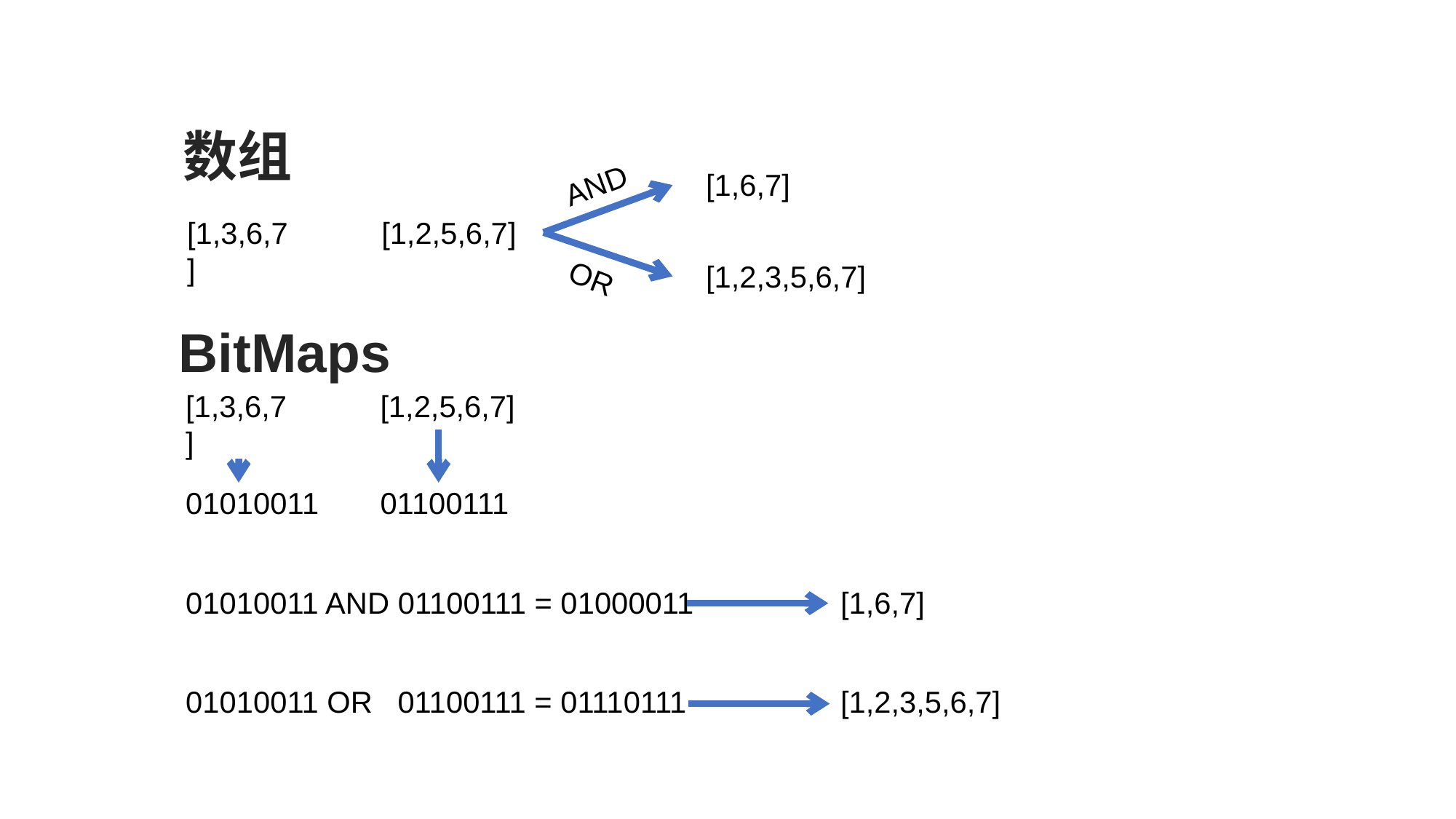

数组
AND
[1,6,7]
[1,3,6,7]
[1,2,5,6,7]
[1,2,3,5,6,7]
OR
BitMaps
[1,3,6,7]
[1,2,5,6,7]
01010011
01100111
01010011 AND 01100111 = 01000011		[1,6,7]
01010011 OR   01100111 = 01110111		[1,2,3,5,6,7]